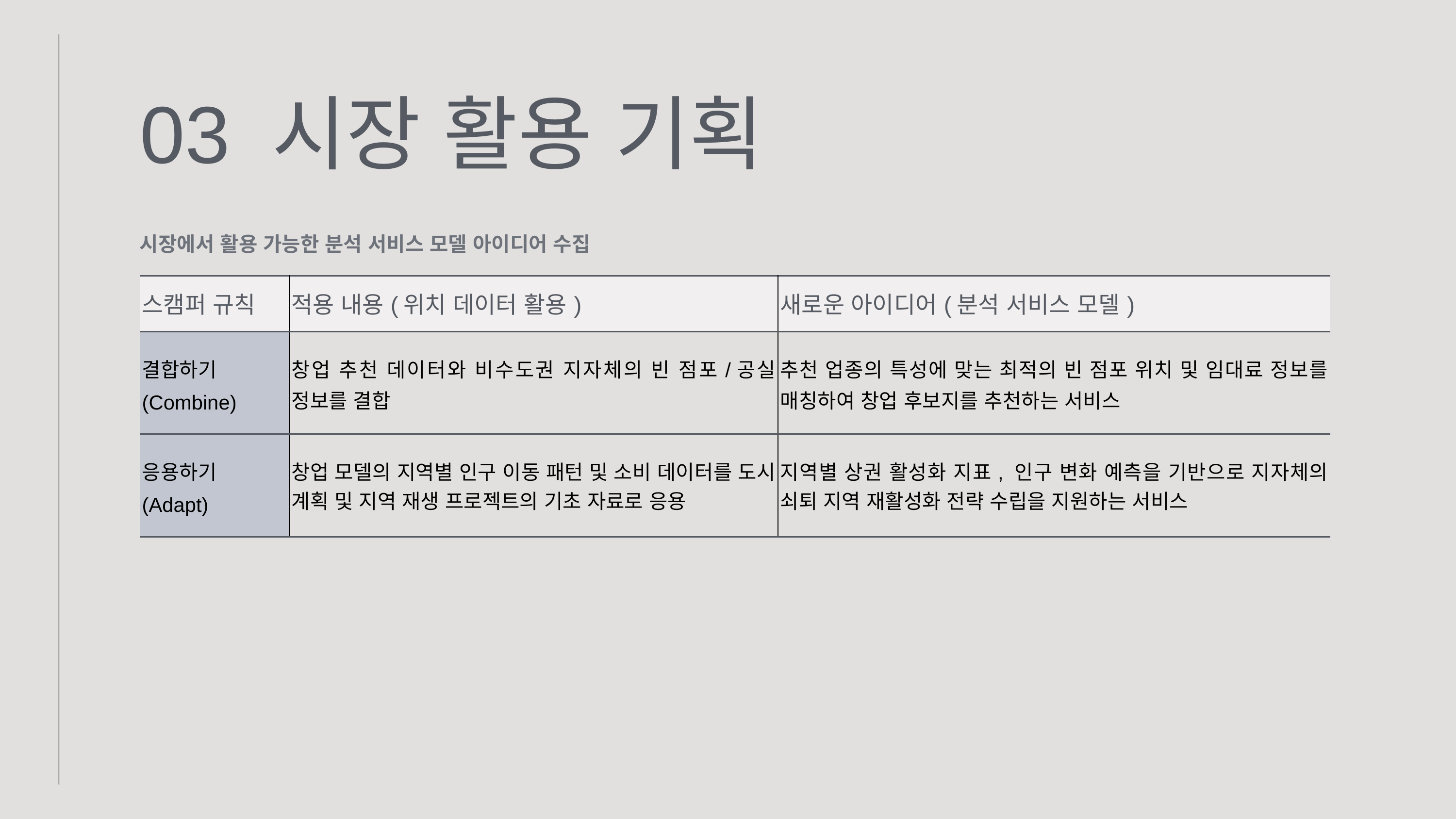

03 시장 활용 기획
시장에서 활용 가능한 분석 서비스 모델 아이디어 수집
| 스캠퍼 규칙 | 적용 내용(위치 데이터 활용) | 새로운 아이디어(분석 서비스 모델) |
| --- | --- | --- |
| 결합하기 (Combine) | 창업 추천 데이터와 비수도권 지자체의 빈 점포/공실 정보를 결합 | 추천 업종의 특성에 맞는 최적의 빈 점포 위치 및 임대료 정보를 매칭하여 창업 후보지를 추천하는 서비스 |
| 응용하기 (Adapt) | 창업 모델의 지역별 인구 이동 패턴 및 소비 데이터를 도시 계획 및 지역 재생 프로젝트의 기초 자료로 응용 | 지역별 상권 활성화 지표, 인구 변화 예측을 기반으로 지자체의 쇠퇴 지역 재활성화 전략 수립을 지원하는 서비스 |